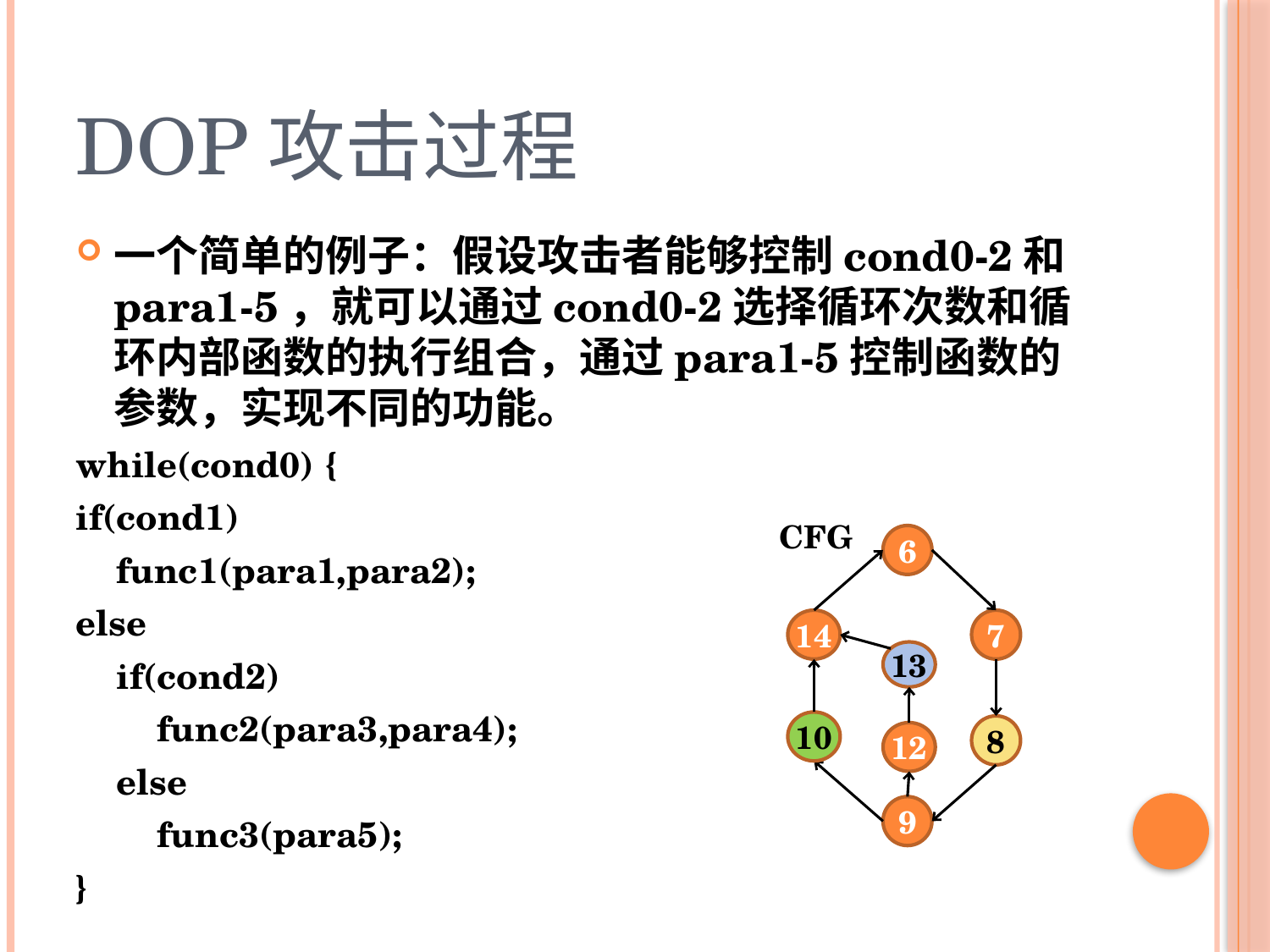

# DOP攻击过程
一个简单的例子：假设攻击者能够控制cond0-2和para1-5，就可以通过cond0-2选择循环次数和循环内部函数的执行组合，通过para1-5控制函数的参数，实现不同的功能。
while(cond0) {
if(cond1)
    func1(para1,para2);
else
    if(cond2)
        func2(para3,para4);
    else
        func3(para5);
}
CFG
6
14
7
13
10
8
12
9